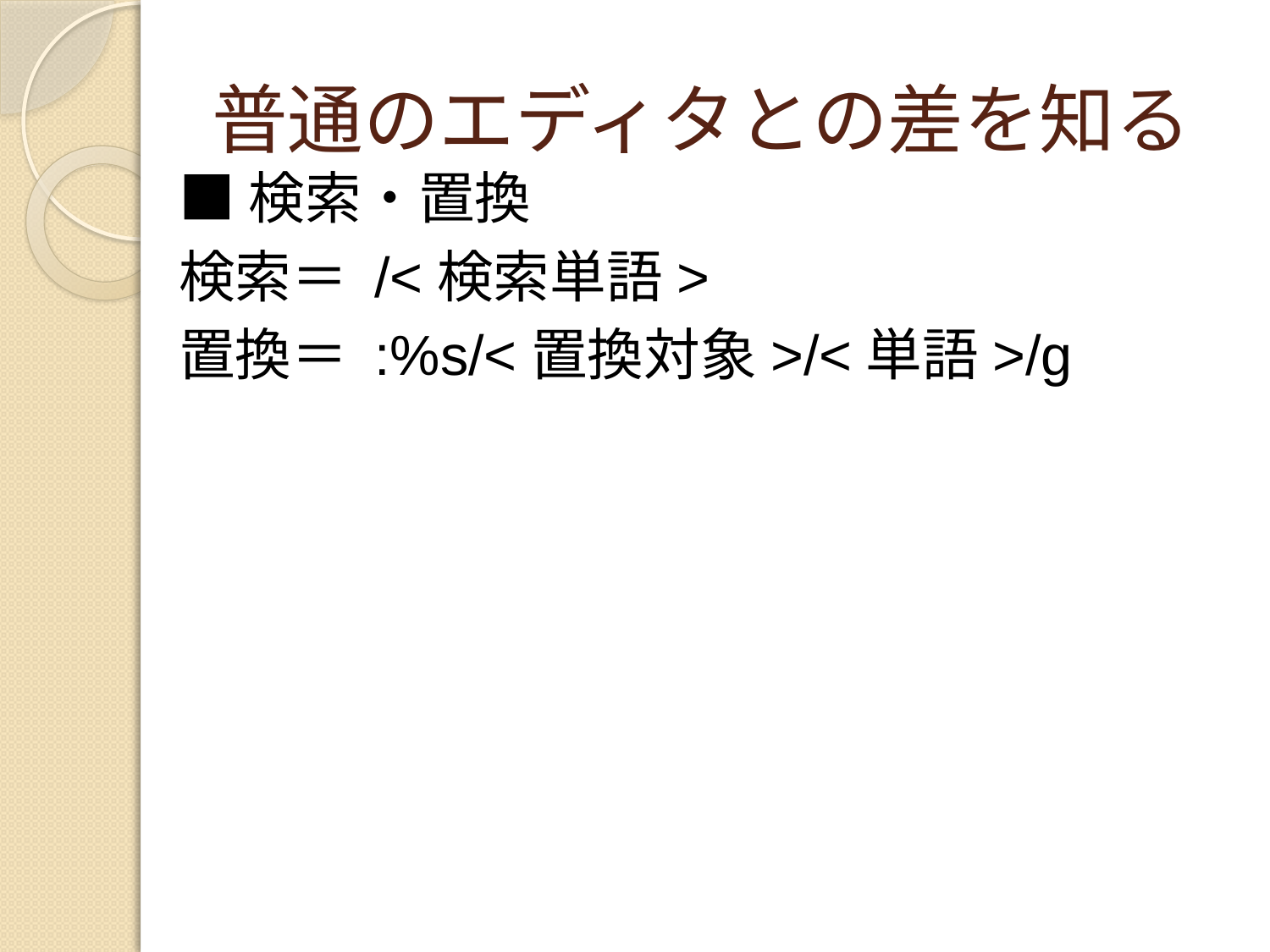

# 普通のエディタとの差を知る
■検索・置換
検索＝ /<検索単語>
置換＝ :%s/<置換対象>/<単語>/g